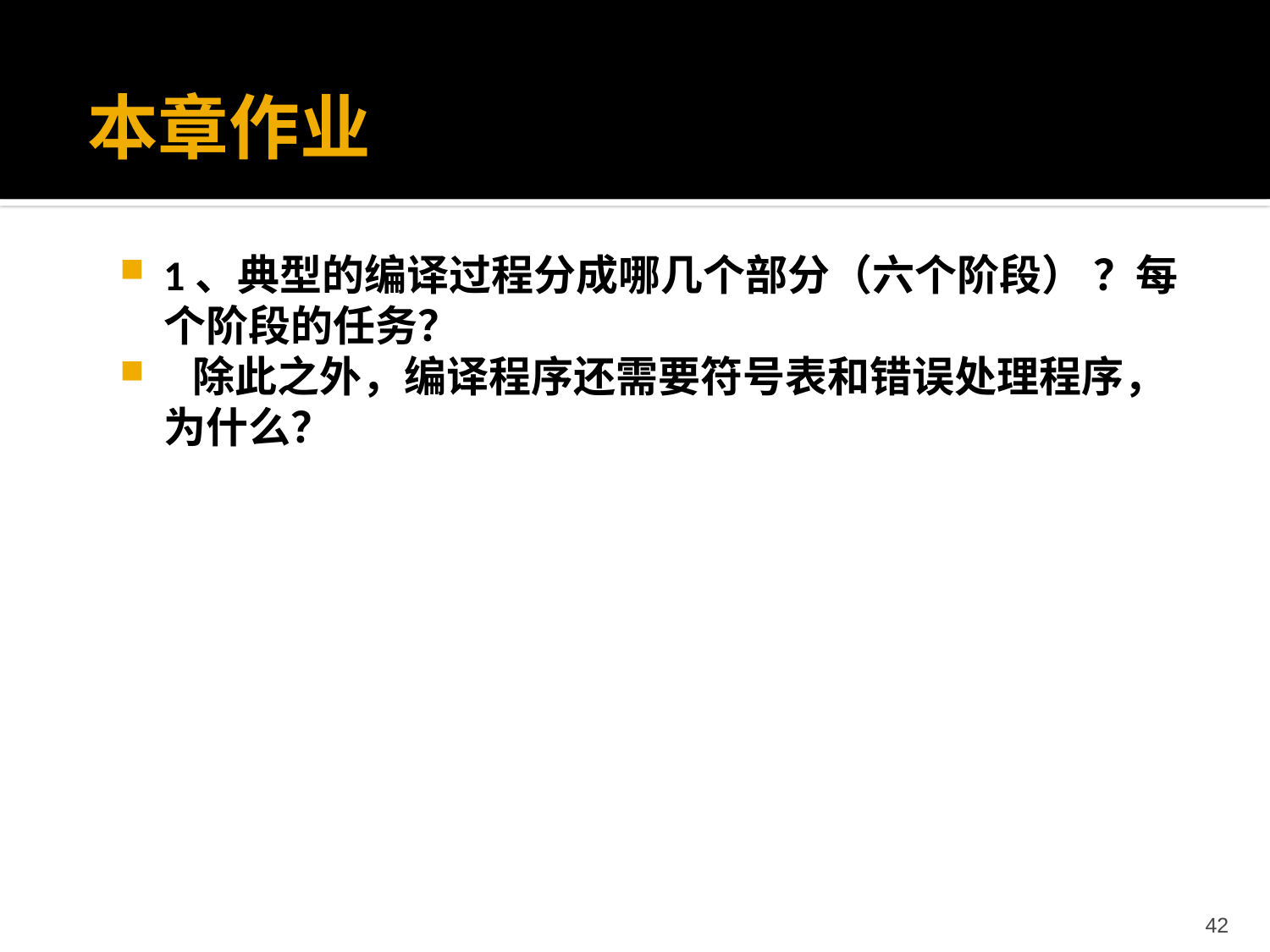

# 本章作业
1、典型的编译过程分成哪几个部分（六个阶段） ？每个阶段的任务？
  除此之外，编译程序还需要符号表和错误处理程序，为什么？
42